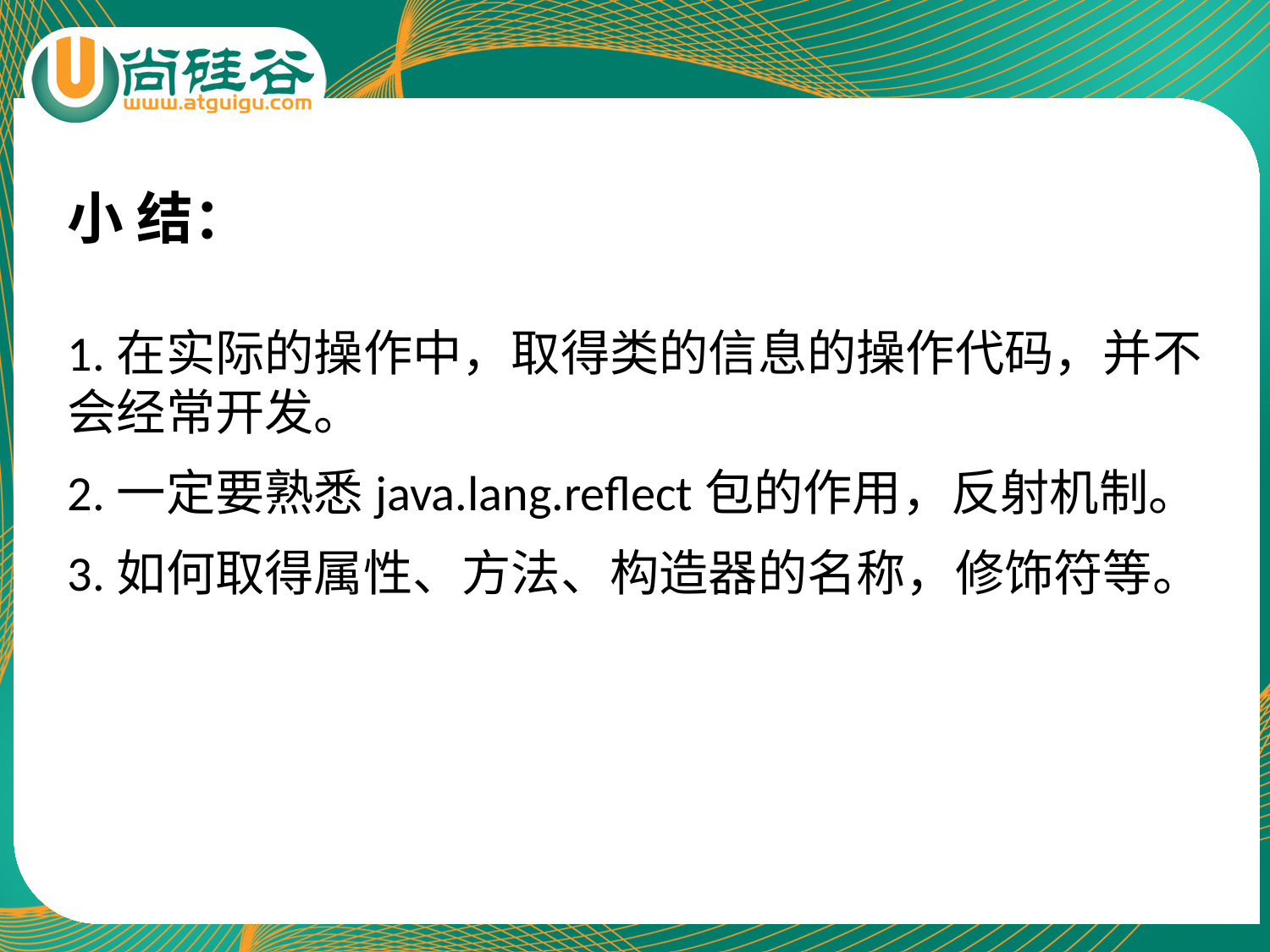

小 结：

1.在实际的操作中，取得类的信息的操作代码，并不会经常开发。
2.一定要熟悉java.lang.reflect包的作用，反射机制。
3.如何取得属性、方法、构造器的名称，修饰符等。